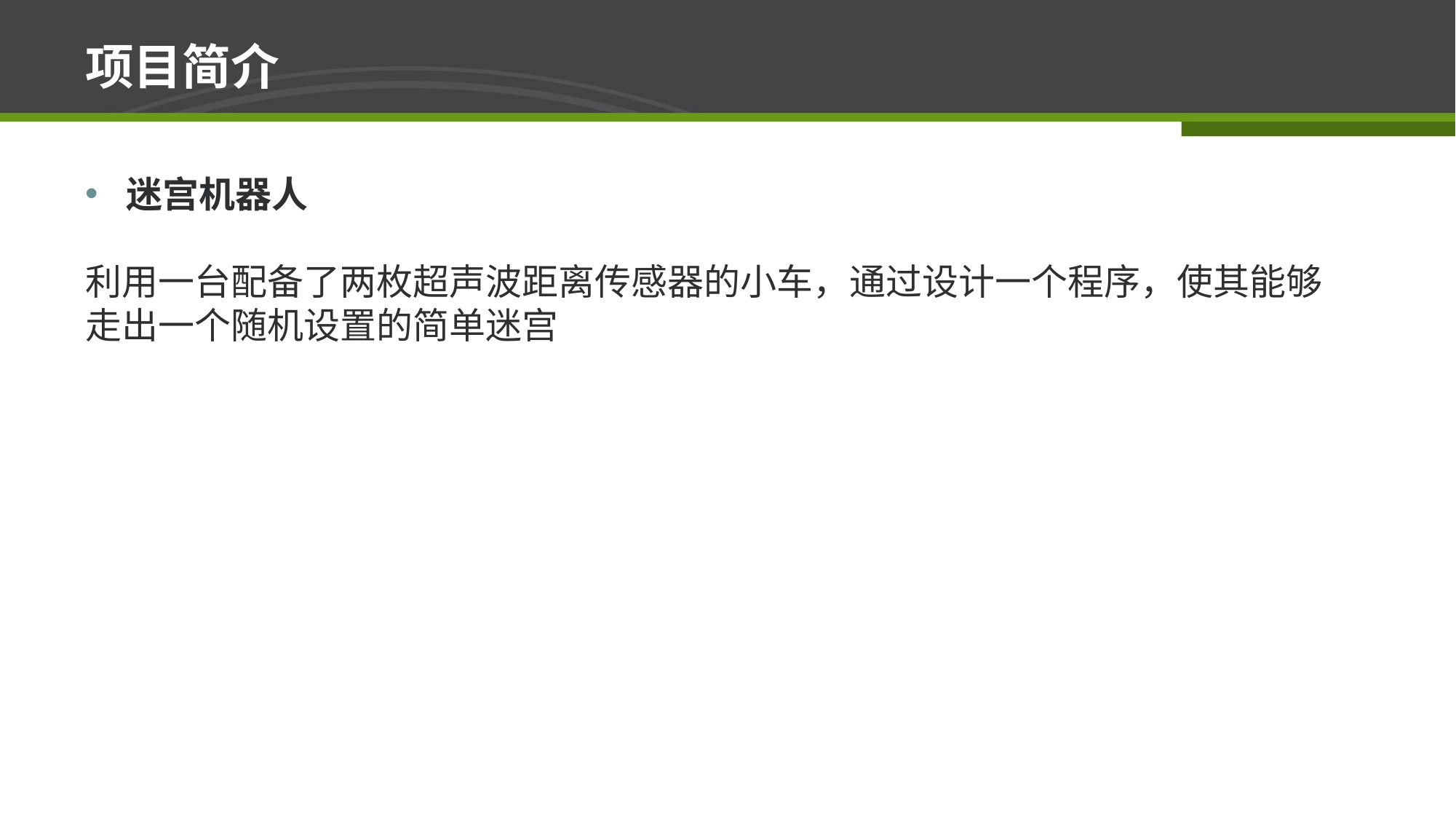

项目简介
迷宫机器人

利用一台配备了两枚超声波距离传感器的小车，通过设计一个程序，使其能够走出一个随机设置的简单迷宫